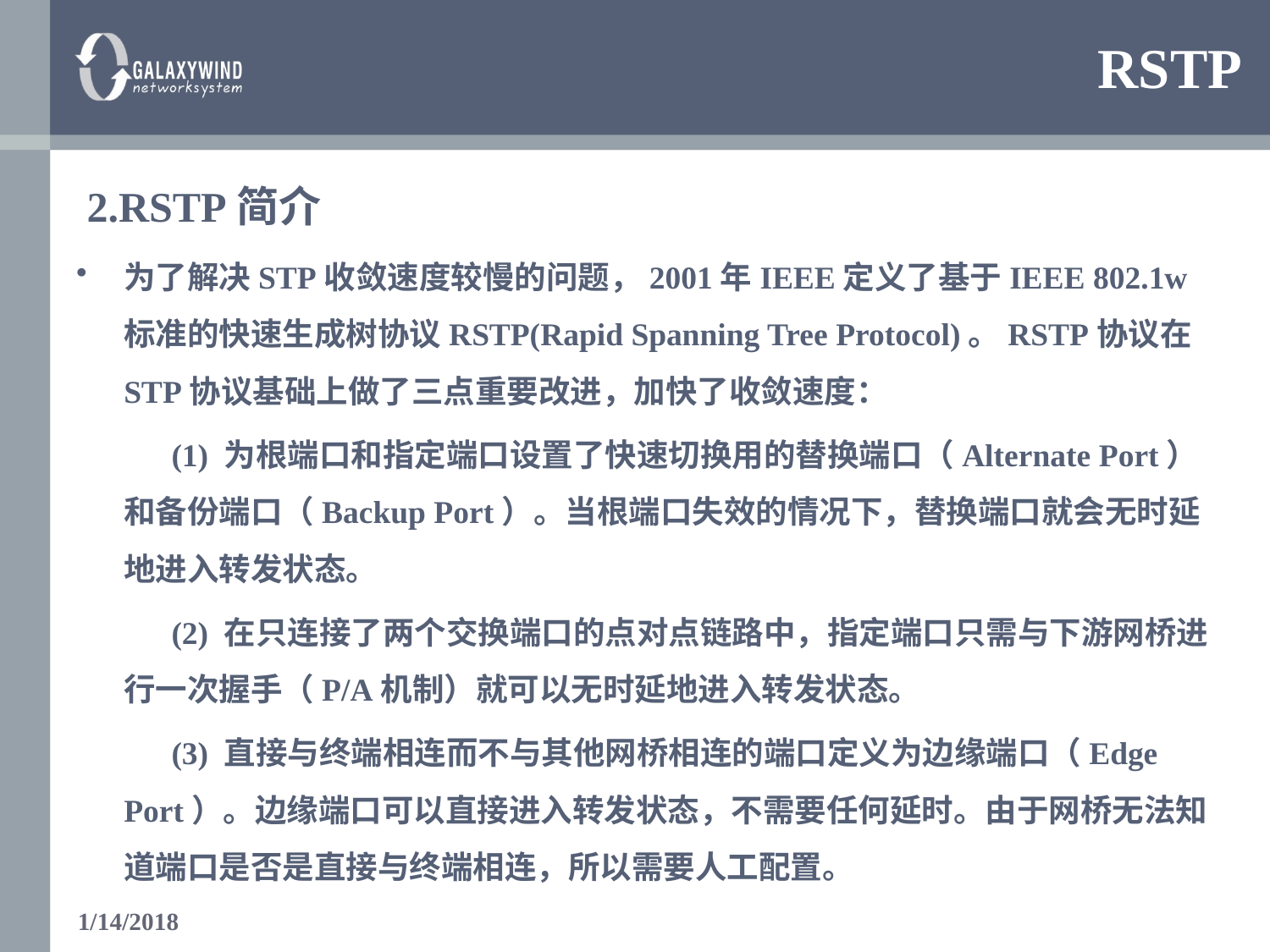

# RSTP
 2.RSTP简介
为了解决STP收敛速度较慢的问题，2001年IEEE定义了基于IEEE 802.1w标准的快速生成树协议RSTP(Rapid Spanning Tree Protocol)。RSTP协议在STP协议基础上做了三点重要改进，加快了收敛速度：
(1) 为根端口和指定端口设置了快速切换用的替换端口（Alternate Port）和备份端口（Backup Port）。当根端口失效的情况下，替换端口就会无时延地进入转发状态。
(2) 在只连接了两个交换端口的点对点链路中，指定端口只需与下游网桥进行一次握手（P/A机制）就可以无时延地进入转发状态。
(3) 直接与终端相连而不与其他网桥相连的端口定义为边缘端口（Edge Port）。边缘端口可以直接进入转发状态，不需要任何延时。由于网桥无法知道端口是否是直接与终端相连，所以需要人工配置。

1/14/2018